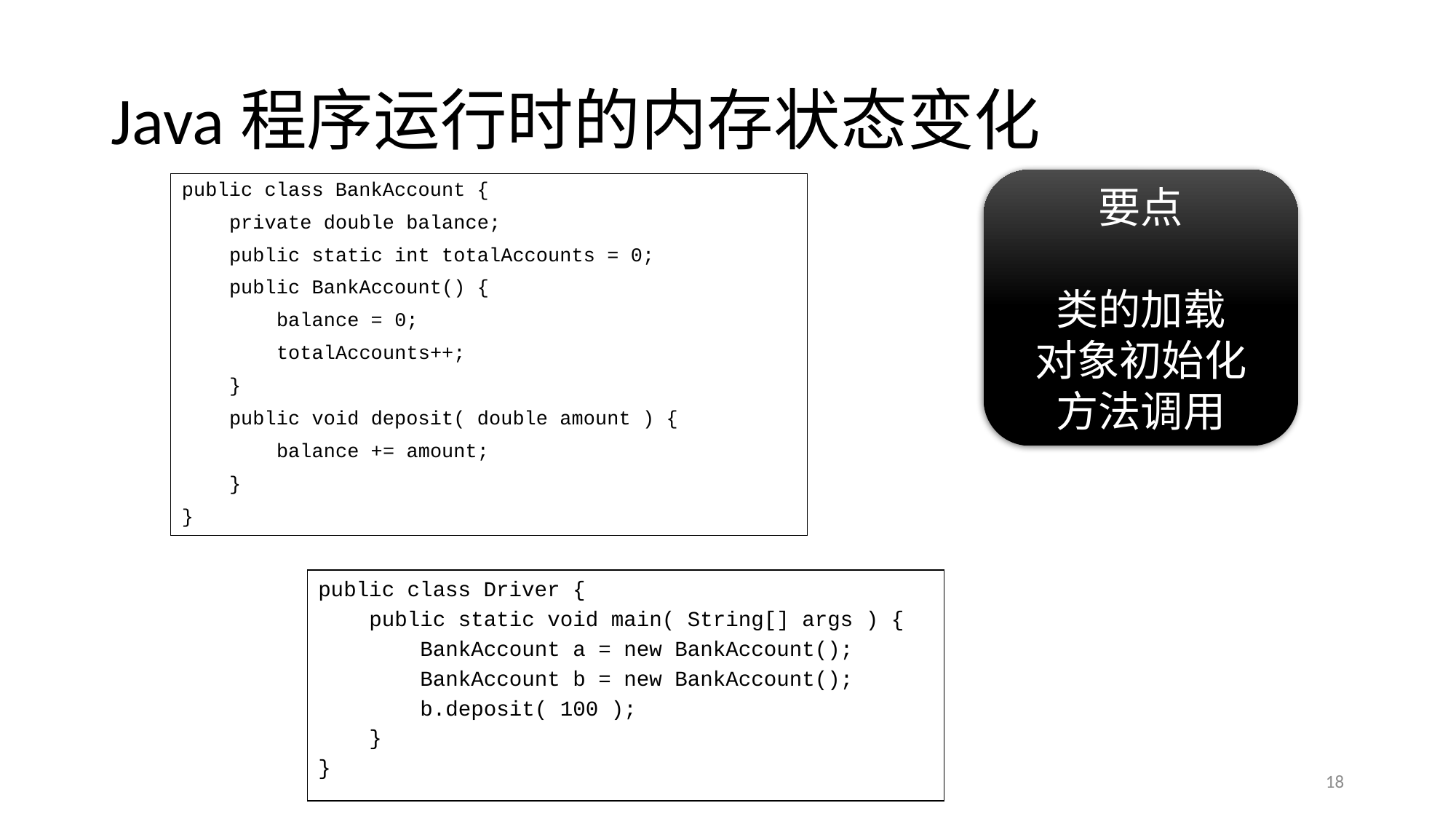

# Java程序运行时的内存状态变化
要点

类的加载
对象初始化
方法调用
public class BankAccount {
    private double balance;
    public static int totalAccounts = 0;
    public BankAccount() {
        balance = 0;
        totalAccounts++;
    }
    public void deposit( double amount ) {
        balance += amount;
    }
}

public class Driver {
    public static void main( String[] args ) {
        BankAccount a = new BankAccount();
        BankAccount b = new BankAccount();
        b.deposit( 100 );
    }
}
18